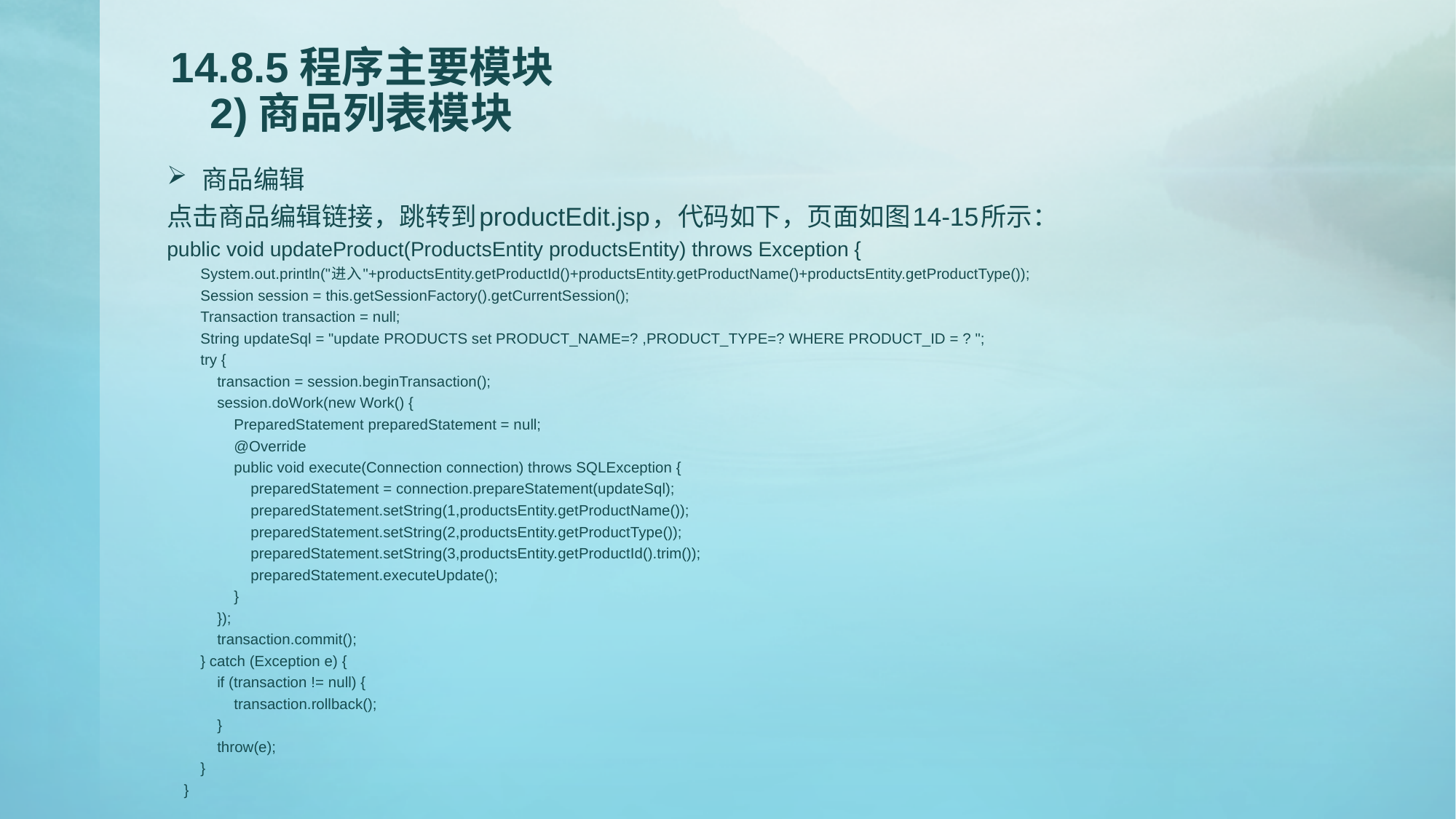

# 14.8.5程序主要模块 2)商品列表模块
商品编辑
点击商品编辑链接，跳转到productEdit.jsp，代码如下，页面如图14-15所示：
public void updateProduct(ProductsEntity productsEntity) throws Exception {
        System.out.println("进入"+productsEntity.getProductId()+productsEntity.getProductName()+productsEntity.getProductType());
        Session session = this.getSessionFactory().getCurrentSession();
        Transaction transaction = null;
        String updateSql = "update PRODUCTS set PRODUCT_NAME=? ,PRODUCT_TYPE=? WHERE PRODUCT_ID = ? ";
        try {
            transaction = session.beginTransaction();
            session.doWork(new Work() {
                PreparedStatement preparedStatement = null;
                @Override
                public void execute(Connection connection) throws SQLException {
                    preparedStatement = connection.prepareStatement(updateSql);
                    preparedStatement.setString(1,productsEntity.getProductName());
                    preparedStatement.setString(2,productsEntity.getProductType());
                    preparedStatement.setString(3,productsEntity.getProductId().trim());
                    preparedStatement.executeUpdate();
                }
            });
            transaction.commit();
        } catch (Exception e) {
            if (transaction != null) {
                transaction.rollback();
            }
            throw(e);
        }
    }